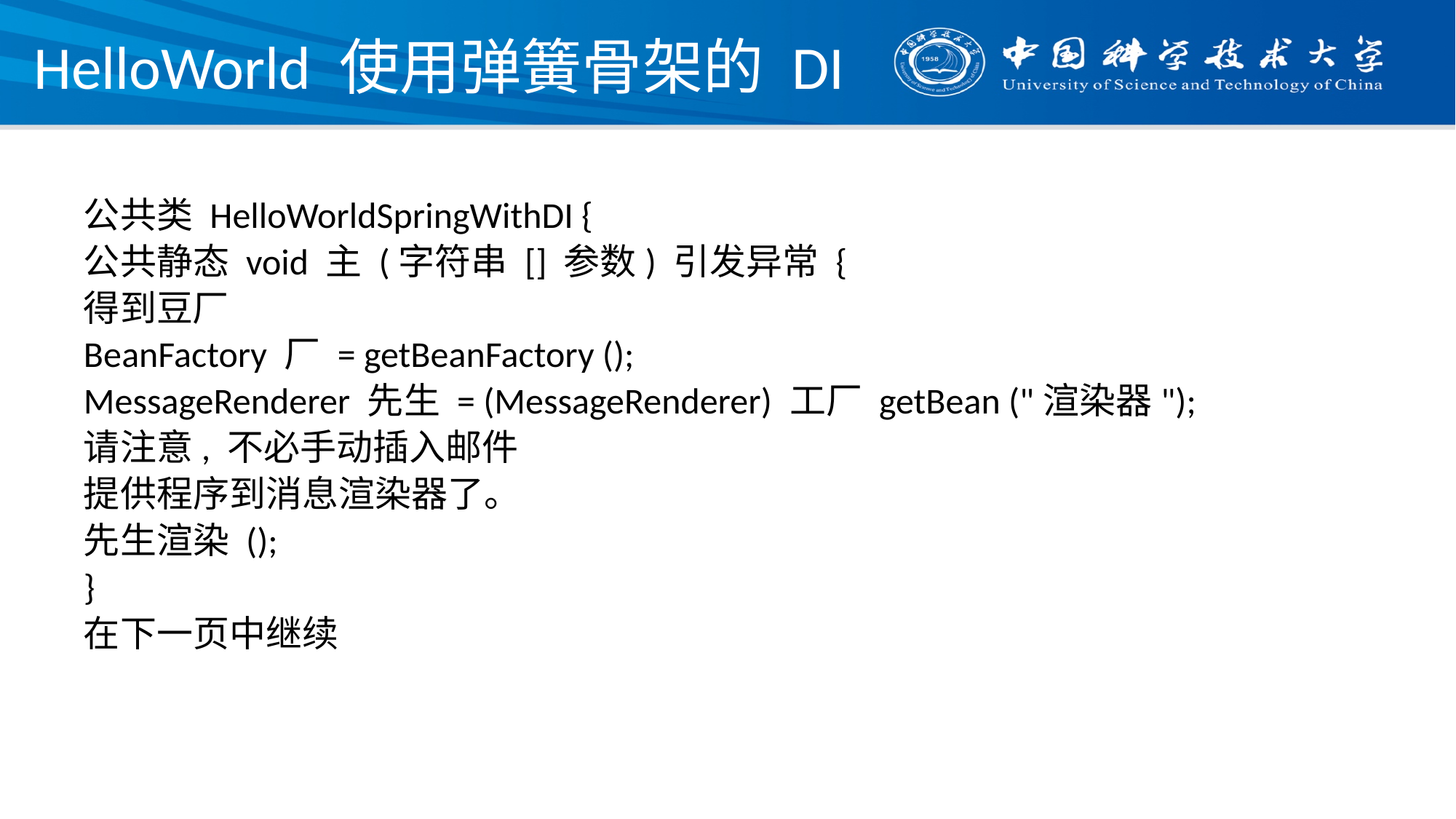

# HelloWorld 使用弹簧骨架的 DI
公共类 HelloWorldSpringWithDI {
公共静态 void 主 (字符串 [] 参数) 引发异常 {
得到豆厂
BeanFactory 厂 = getBeanFactory ();
MessageRenderer 先生 = (MessageRenderer) 工厂 getBean ("渲染器");
请注意, 不必手动插入邮件
提供程序到消息渲染器了。
先生渲染 ();
}
在下一页中继续